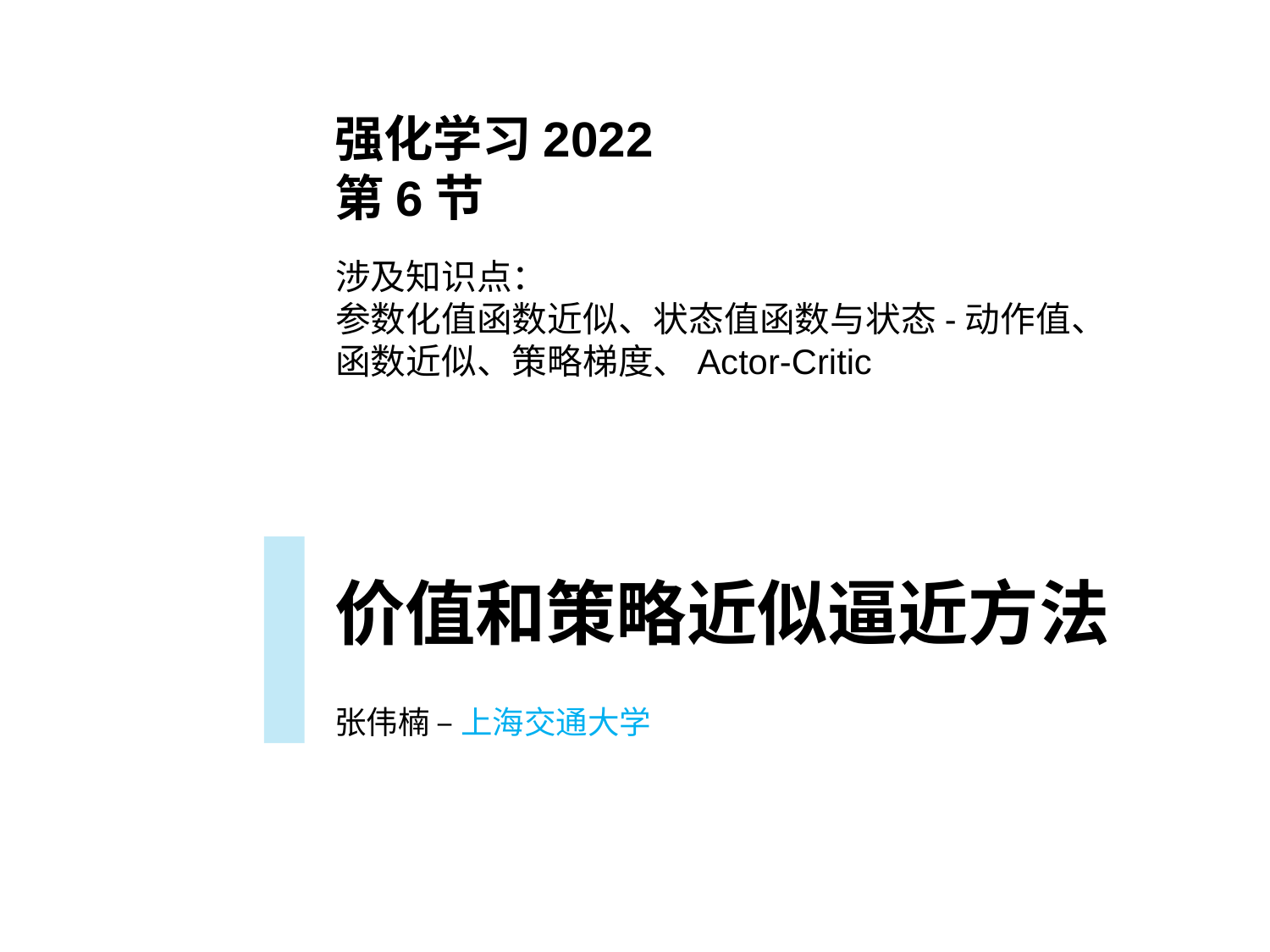

强化学习2022
第6节

涉及知识点：
参数化值函数近似、状态值函数与状态-动作值、函数近似、策略梯度、Actor-Critic
价值和策略近似逼近方法
张伟楠 – 上海交通大学